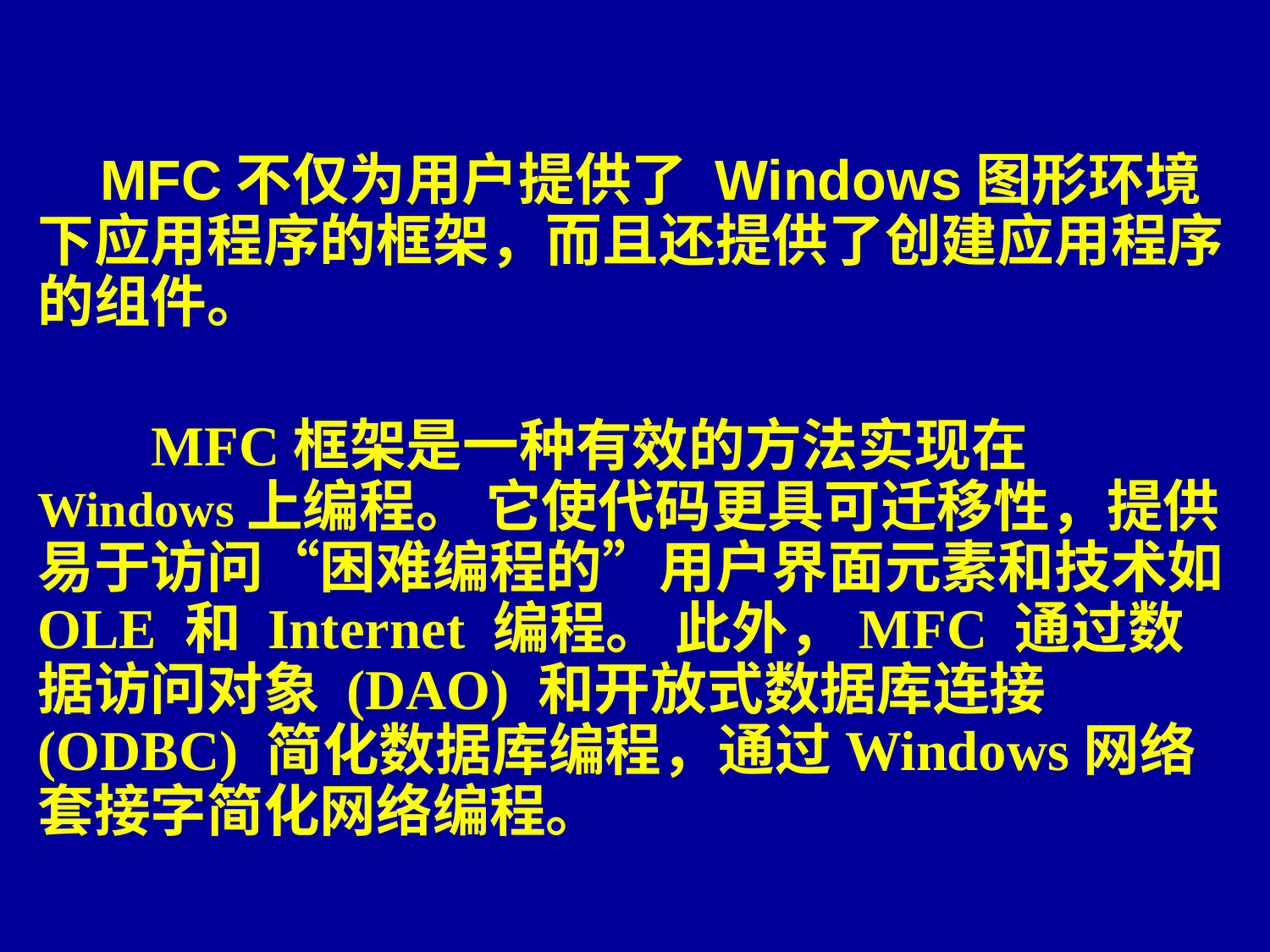

MFC不仅为用户提供了 Windows图形环境下应用程序的框架，而且还提供了创建应用程序的组件。

        MFC框架是一种有效的方法实现在Windows上编程。 它使代码更具可迁移性，提供易于访问“困难编程的”用户界面元素和技术如OLE 和 Internet 编程。 此外，MFC 通过数据访问对象 (DAO) 和开放式数据库连接 (ODBC) 简化数据库编程，通过Windows网络套接字简化网络编程。